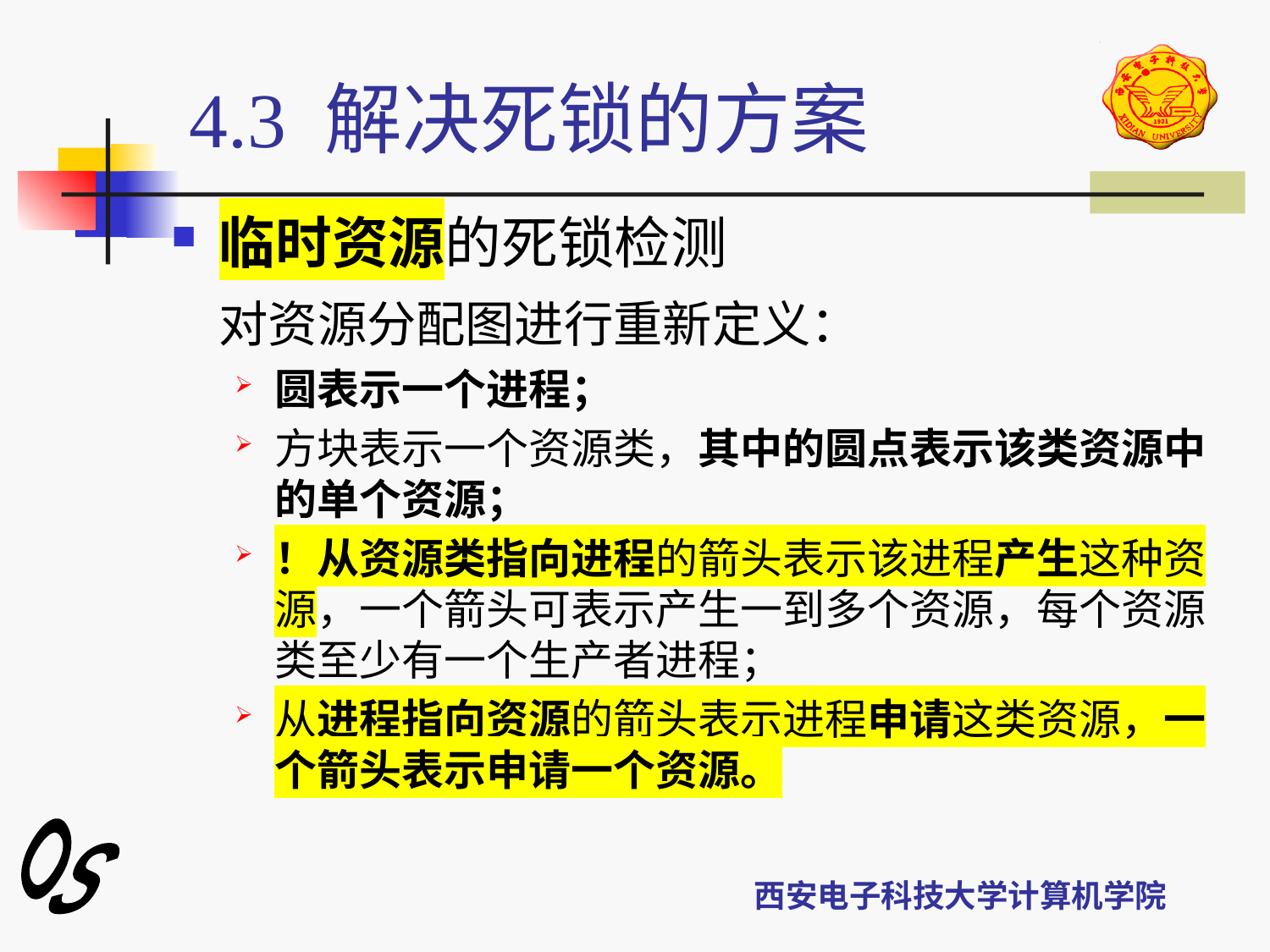

# 4.3 解决死锁的方案
临时资源的死锁检测
	对资源分配图进行重新定义：
圆表示一个进程；
方块表示一个资源类，其中的圆点表示该类资源中的单个资源；
！从资源类指向进程的箭头表示该进程产生这种资源，一个箭头可表示产生一到多个资源，每个资源类至少有一个生产者进程；
从进程指向资源的箭头表示进程申请这类资源，一个箭头表示申请一个资源。
35